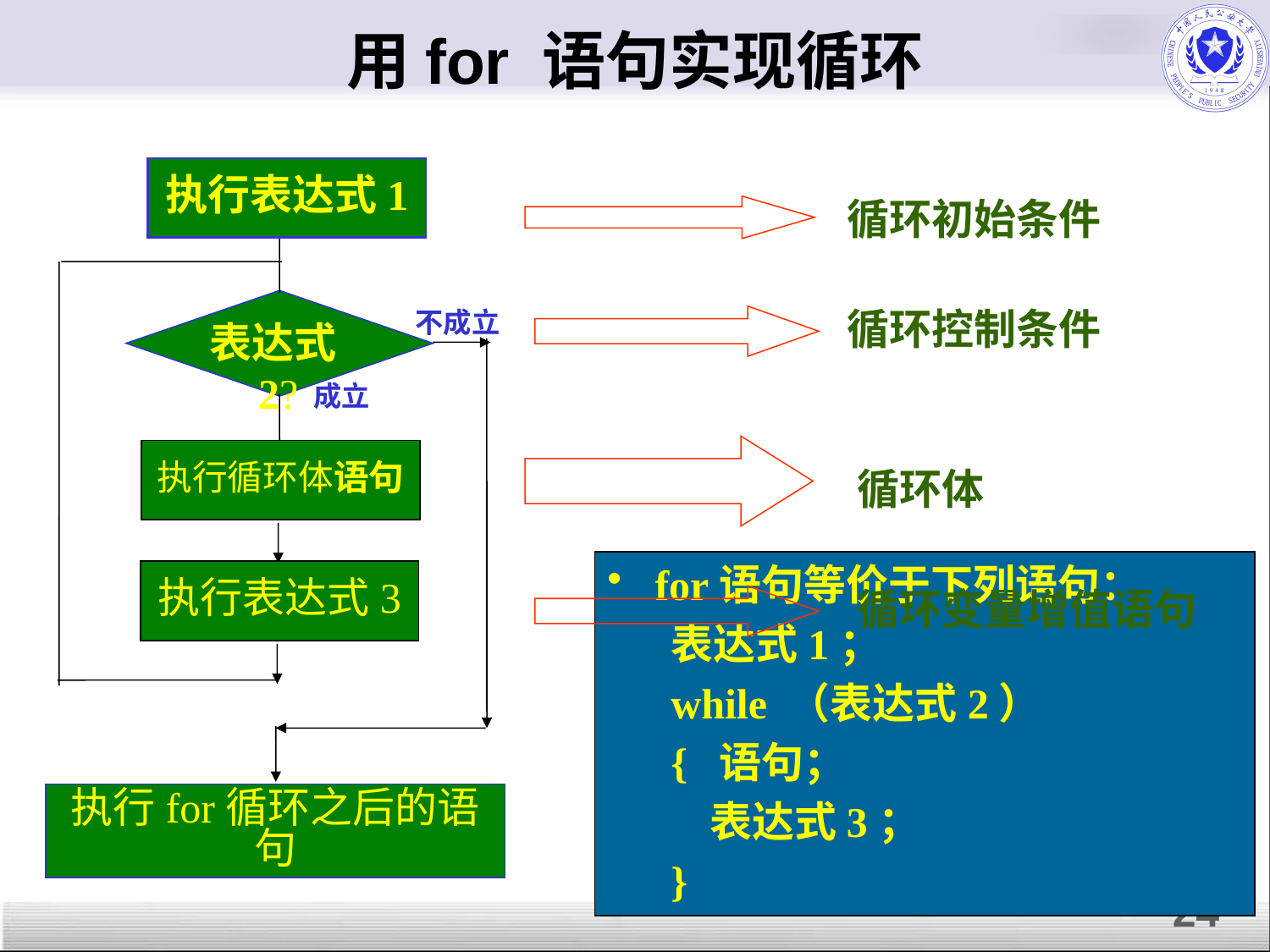

用for 语句实现循环

执行表达式1

不成立
表达式2?

成立

执行循环体语句

执行表达式3

执行for循环之后的语句
循环初始条件

循环控制条件

循环体
for语句等价于下列语句：
表达式1；
while （表达式2）
{  语句；
   表达式3；
}

循环变量增值语句